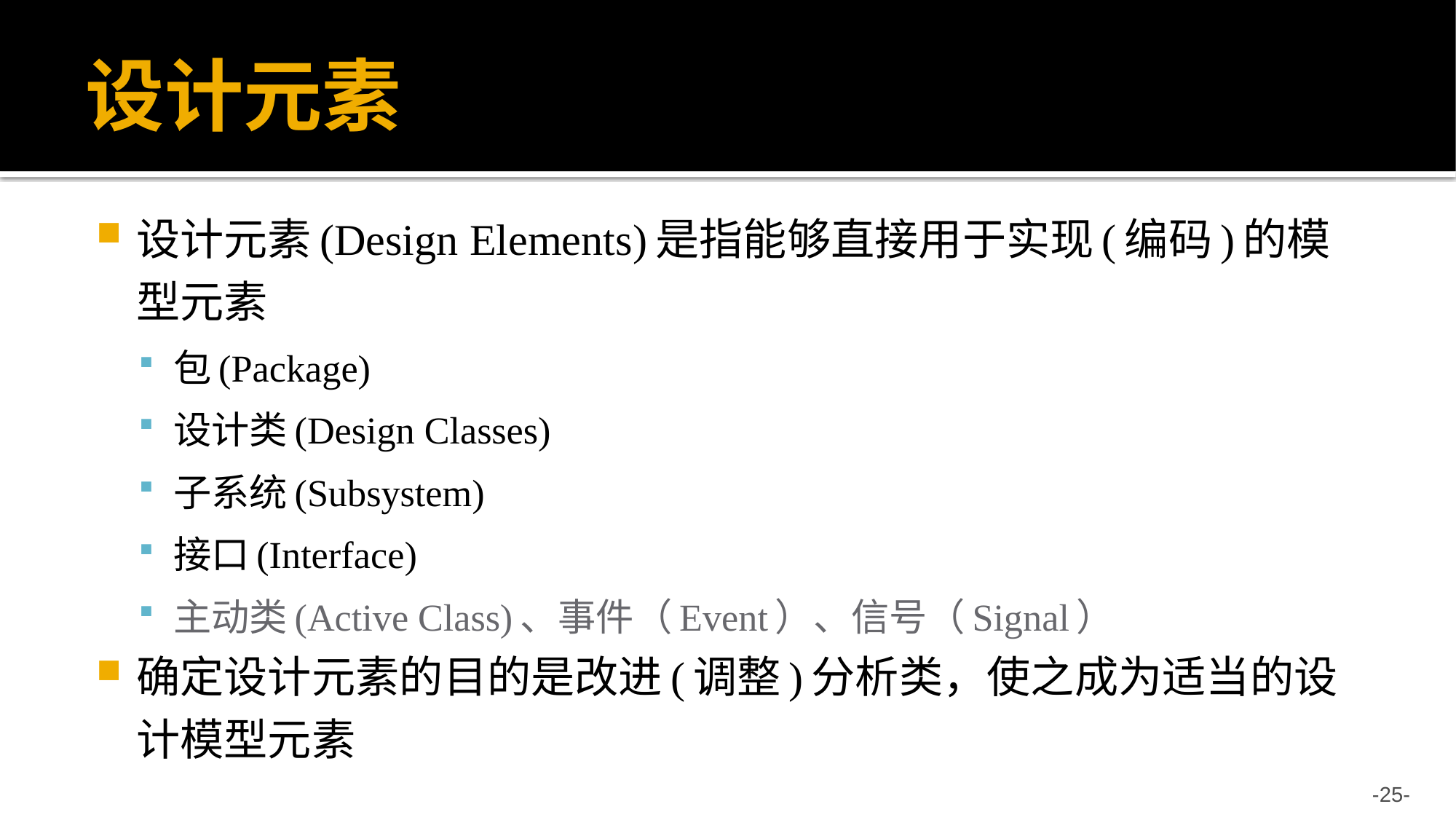

# 设计元素
设计元素(Design Elements)是指能够直接用于实现(编码)的模型元素
包(Package)
设计类(Design Classes)
子系统(Subsystem)
接口(Interface)
主动类(Active Class)、事件（Event）、信号（Signal）
确定设计元素的目的是改进(调整)分析类，使之成为适当的设计模型元素
-25-